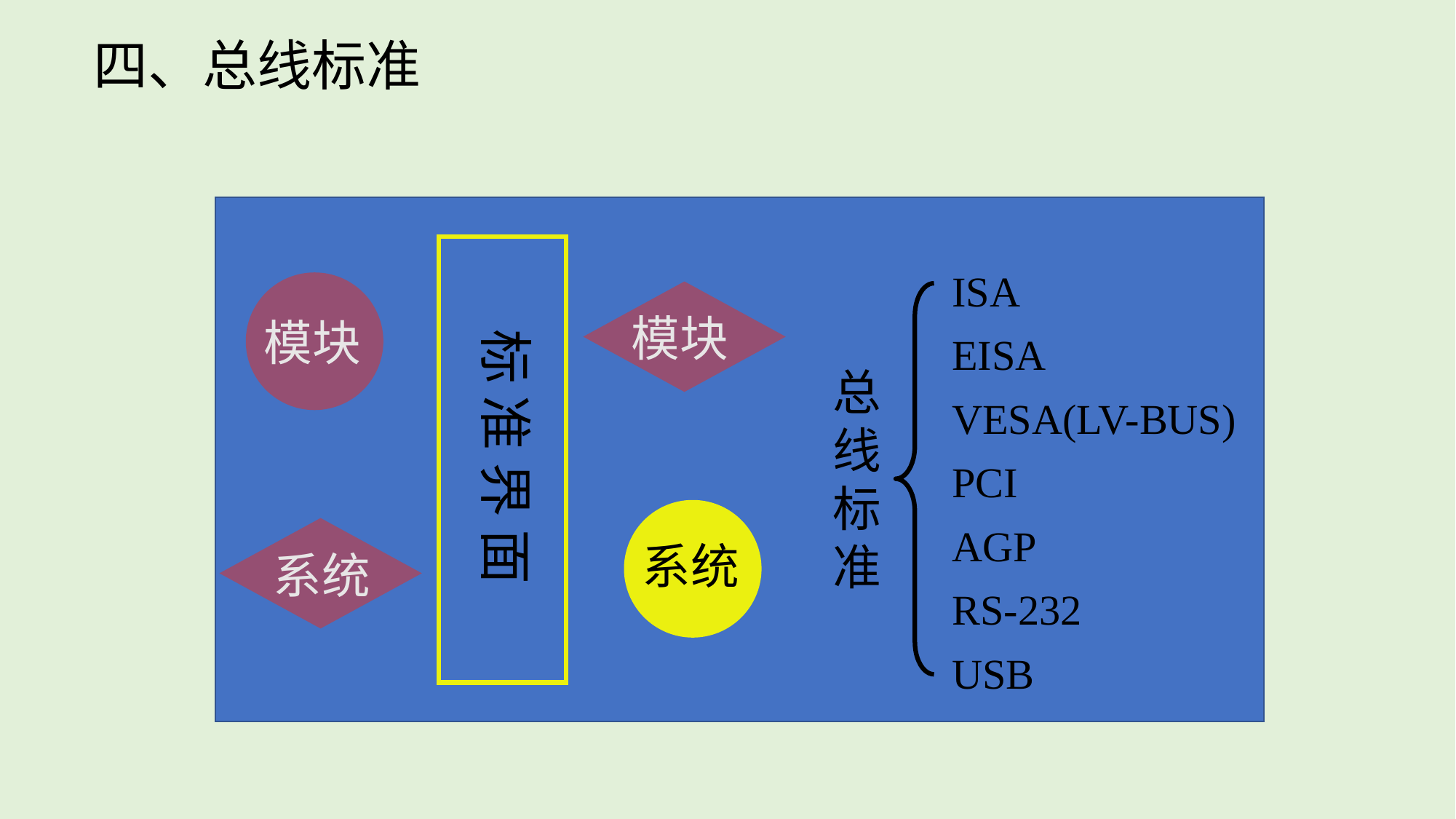

四、总线标准

标 准 界 面
ISA
EISA
VESA(LV-BUS)
PCI
AGP
RS-232
USB

模块

模块

总
线
标
准

系统

系统